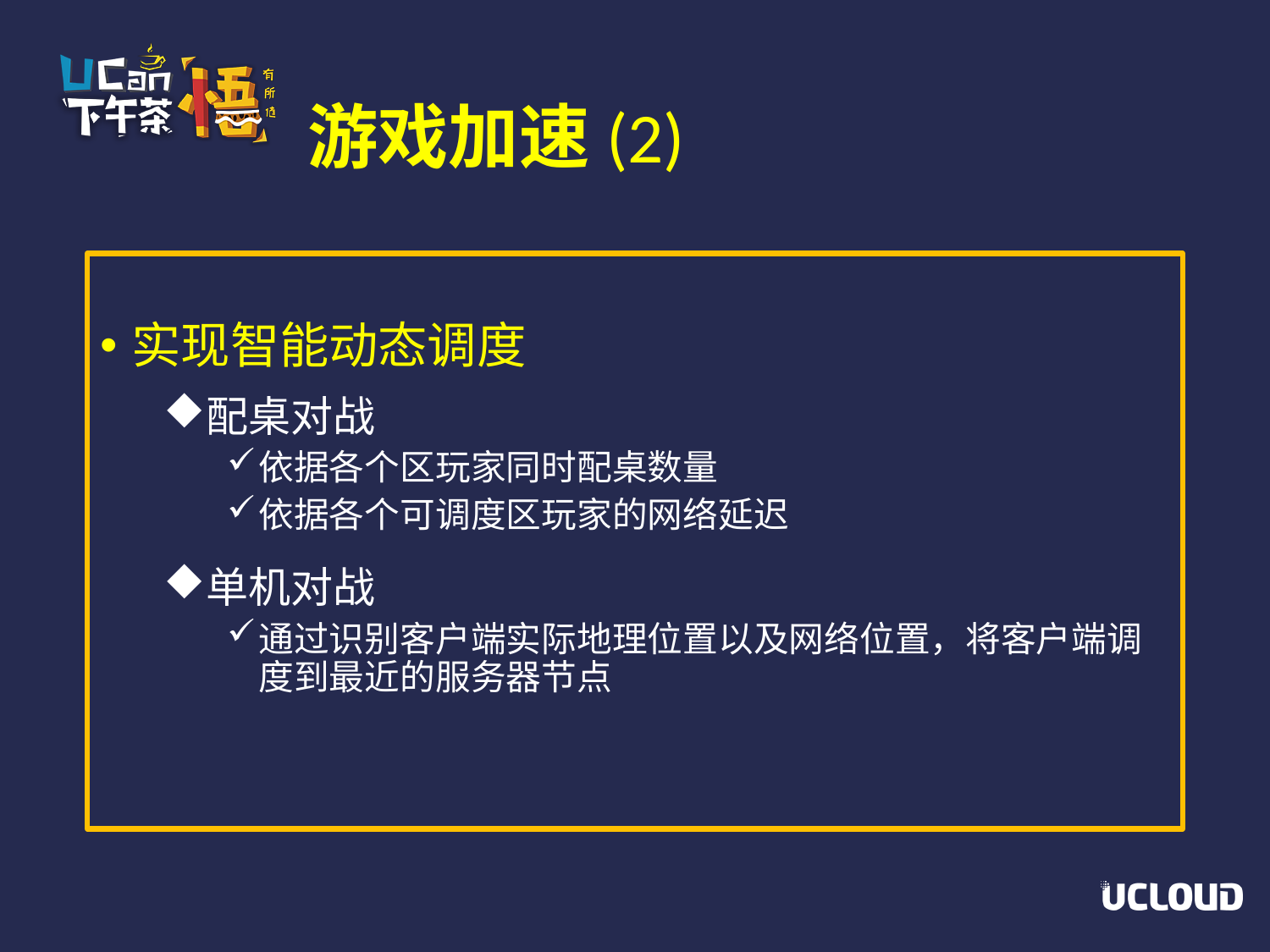

# 游戏加速(2)

实现智能动态调度
配桌对战
依据各个区玩家同时配桌数量
依据各个可调度区玩家的网络延迟
单机对战
通过识别客户端实际地理位置以及网络位置，将客户端调度到最近的服务器节点